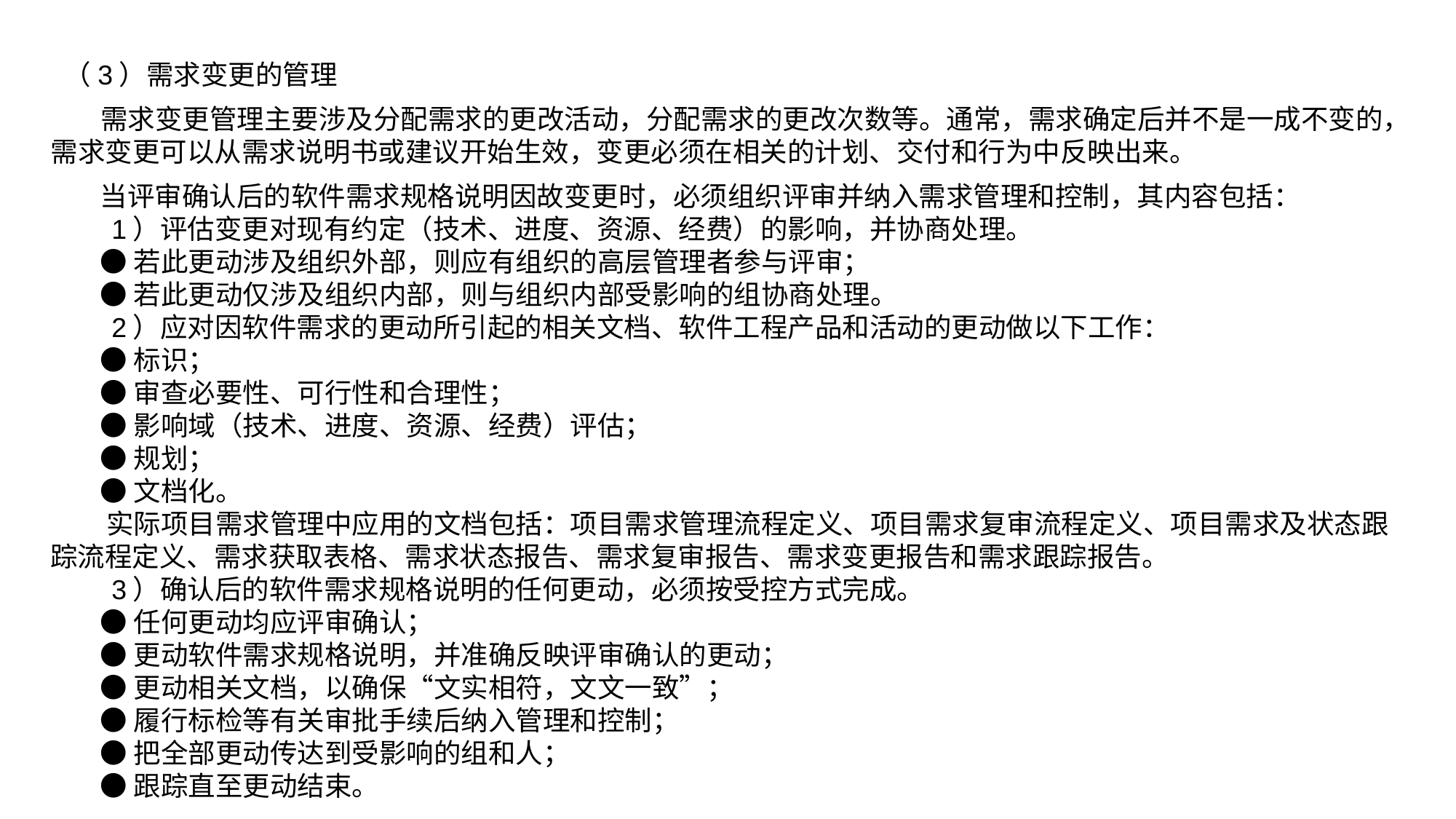

（3）需求变更的管理
       需求变更管理主要涉及分配需求的更改活动，分配需求的更改次数等。通常，需求确定后并不是一成不变的，需求变更可以从需求说明书或建议开始生效，变更必须在相关的计划、交付和行为中反映出来。
       当评审确认后的软件需求规格说明因故变更时，必须组织评审并纳入需求管理和控制，其内容包括：
        1）评估变更对现有约定（技术、进度、资源、经费）的影响，并协商处理。
        ●若此更动涉及组织外部，则应有组织的高层管理者参与评审；
        ●若此更动仅涉及组织内部，则与组织内部受影响的组协商处理。
        2）应对因软件需求的更动所引起的相关文档、软件工程产品和活动的更动做以下工作：
        ●标识；
        ●审查必要性、可行性和合理性；
        ●影响域（技术、进度、资源、经费）评估；
        ●规划；
        ●文档化。
        实际项目需求管理中应用的文档包括：项目需求管理流程定义、项目需求复审流程定义、项目需求及状态跟踪流程定义、需求获取表格、需求状态报告、需求复审报告、需求变更报告和需求跟踪报告。
        3）确认后的软件需求规格说明的任何更动，必须按受控方式完成。
        ●任何更动均应评审确认；
        ●更动软件需求规格说明，并准确反映评审确认的更动；
        ●更动相关文档，以确保“文实相符，文文一致”；
        ●履行标检等有关审批手续后纳入管理和控制；
        ●把全部更动传达到受影响的组和人；
        ●跟踪直至更动结束。